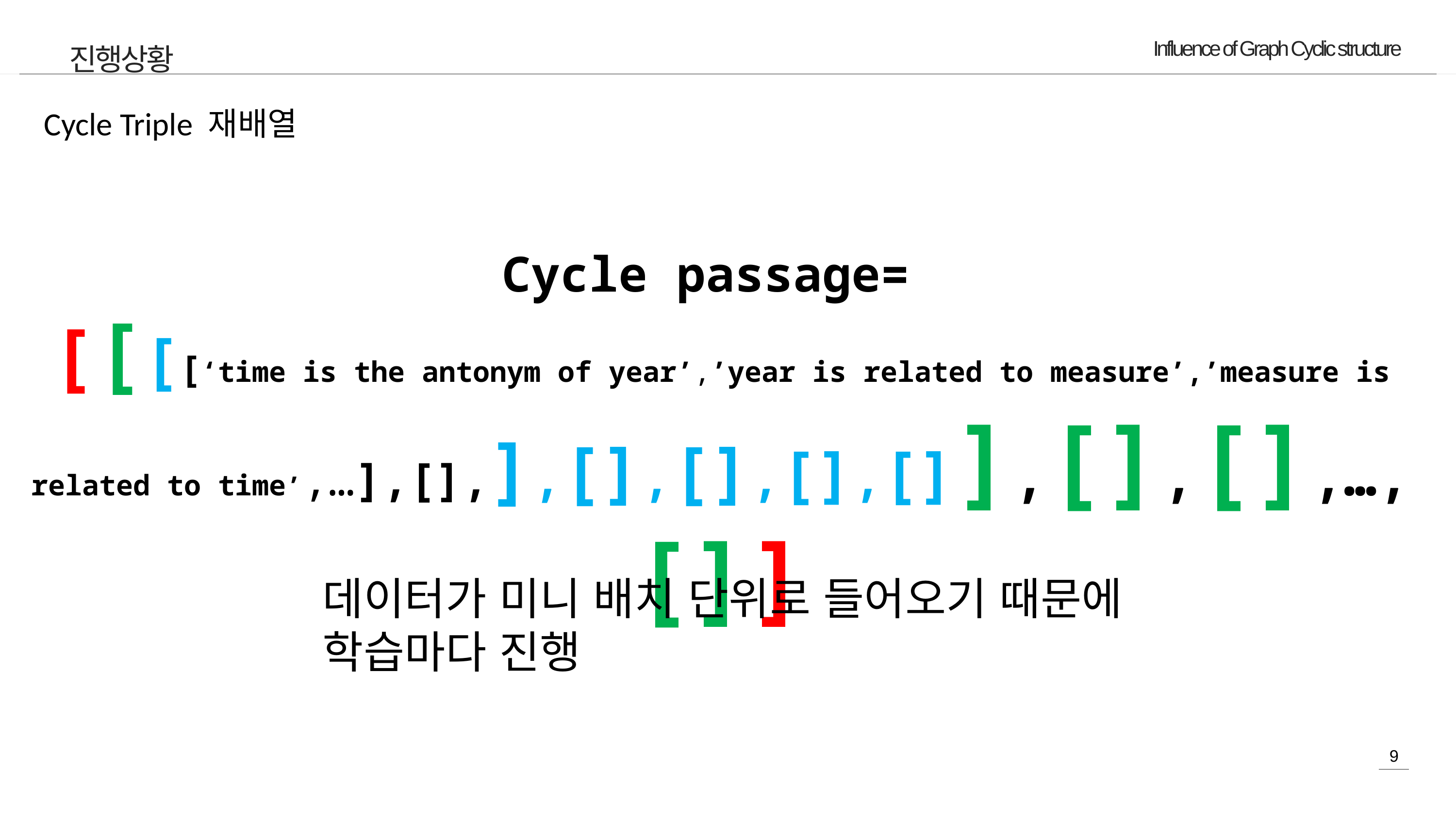

진행상황
Cycle Triple 재배열
Cycle passage=
[[[[‘time is the antonym of year’,’year is related to measure’,’measure is related to time’,…],[],],[],[],[],[]],[],[],…,[]]
데이터가 미니 배치 단위로 들어오기 때문에
학습마다 진행